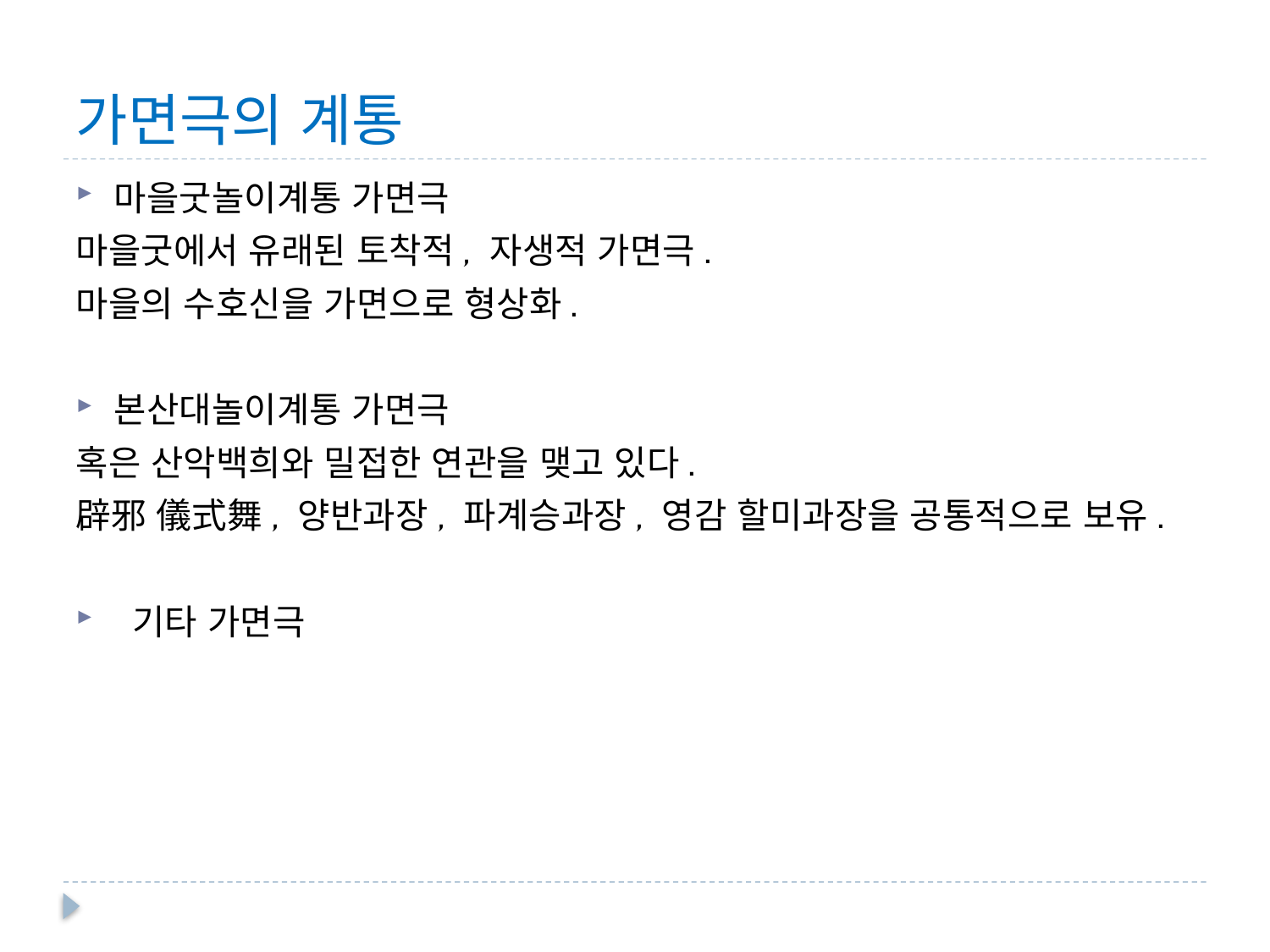

# 가면극의 계통
마을굿놀이계통 가면극
마을굿에서 유래된 토착적, 자생적 가면극.
마을의 수호신을 가면으로 형상화.

본산대놀이계통 가면극
혹은 산악백희와 밀접한 연관을 맺고 있다.
辟邪 儀式舞, 양반과장, 파계승과장, 영감 할미과장을 공통적으로 보유.

 기타 가면극